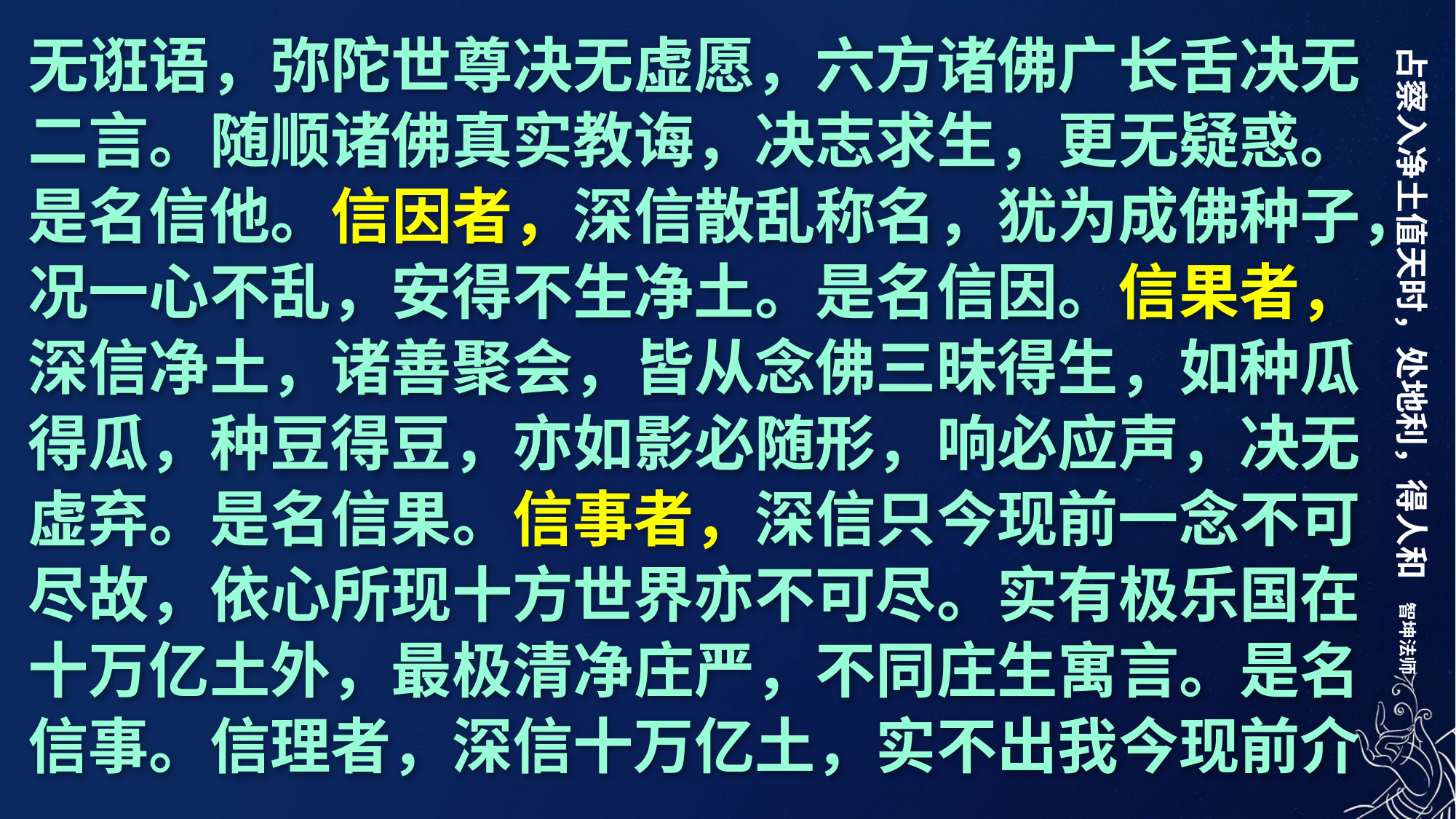

无诳语，弥陀世尊决无虚愿，六方诸佛广长舌决无二言。随顺诸佛真实教诲，决志求生，更无疑惑。是名信他。信因者，深信散乱称名，犹为成佛种子，况一心不乱，安得不生净土。是名信因。信果者，深信净土，诸善聚会，皆从念佛三昧得生，如种瓜得瓜，种豆得豆，亦如影必随形，响必应声，决无虚弃。是名信果。信事者，深信只今现前一念不可尽故，依心所现十方世界亦不可尽。实有极乐国在十万亿土外，最极清净庄严，不同庄生寓言。是名信事。信理者，深信十万亿土，实不出我今现前介